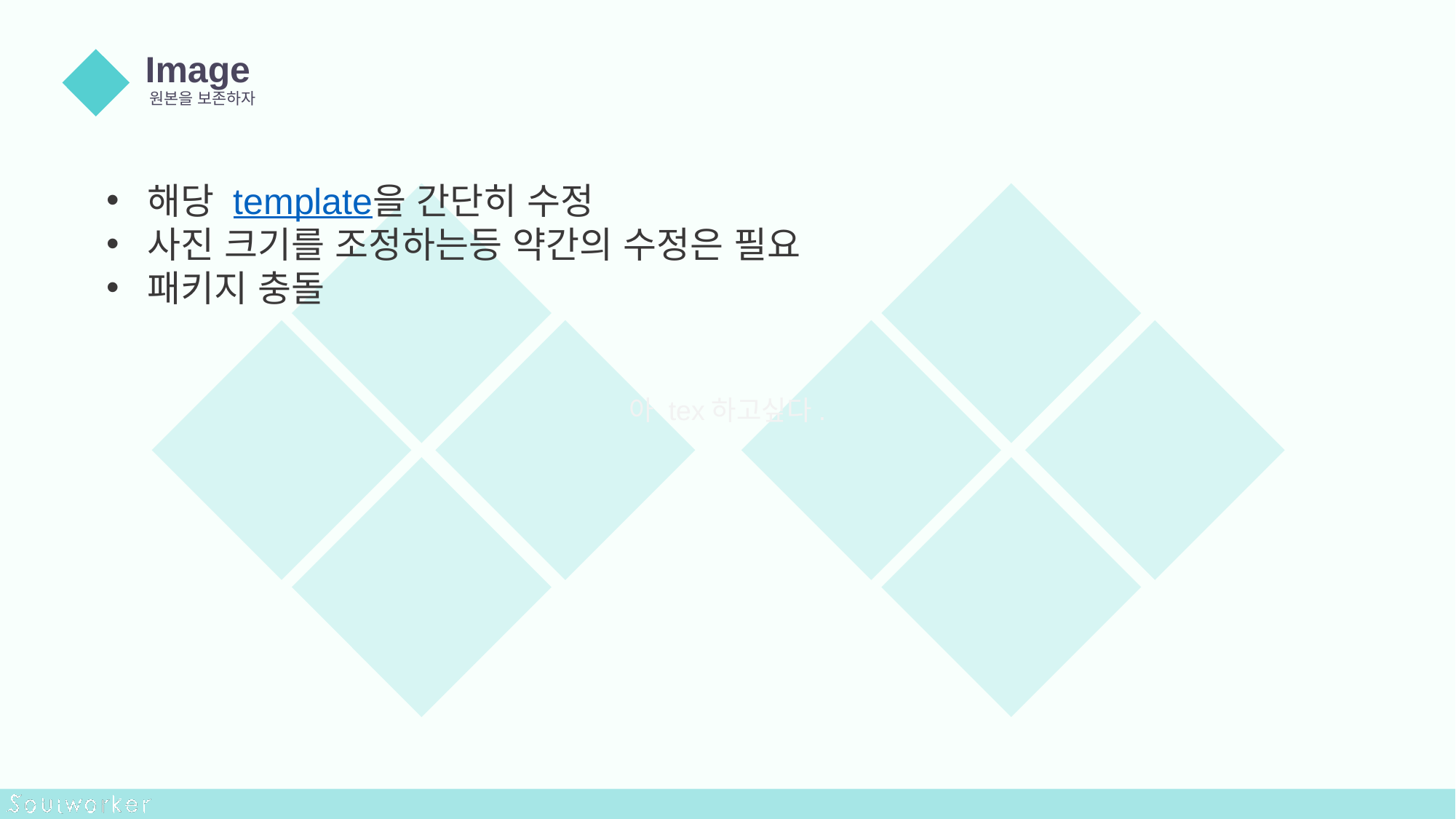

Image
원본을 보존하자

02
해당 template을 간단히 수정
사진 크기를 조정하는등 약간의 수정은 필요
패키지 충돌

아 tex하고싶다.